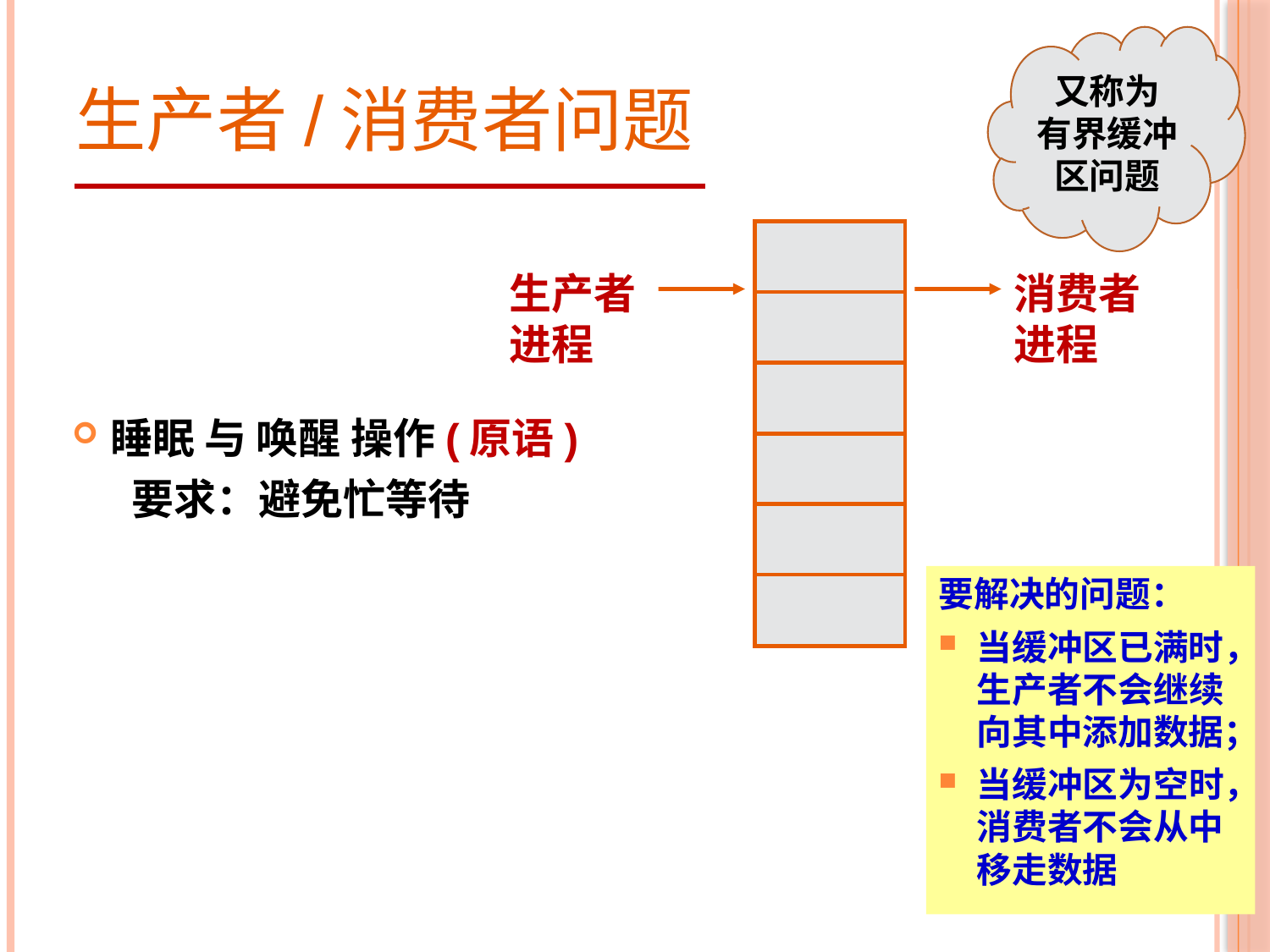

又称为
有界缓冲区问题
# 生产者/消费者问题
生产者
进程
消费者
进程

睡眠 与 唤醒 操作(原语)
    要求：避免忙等待

要解决的问题：
当缓冲区已满时，生产者不会继续向其中添加数据；
当缓冲区为空时，消费者不会从中移走数据